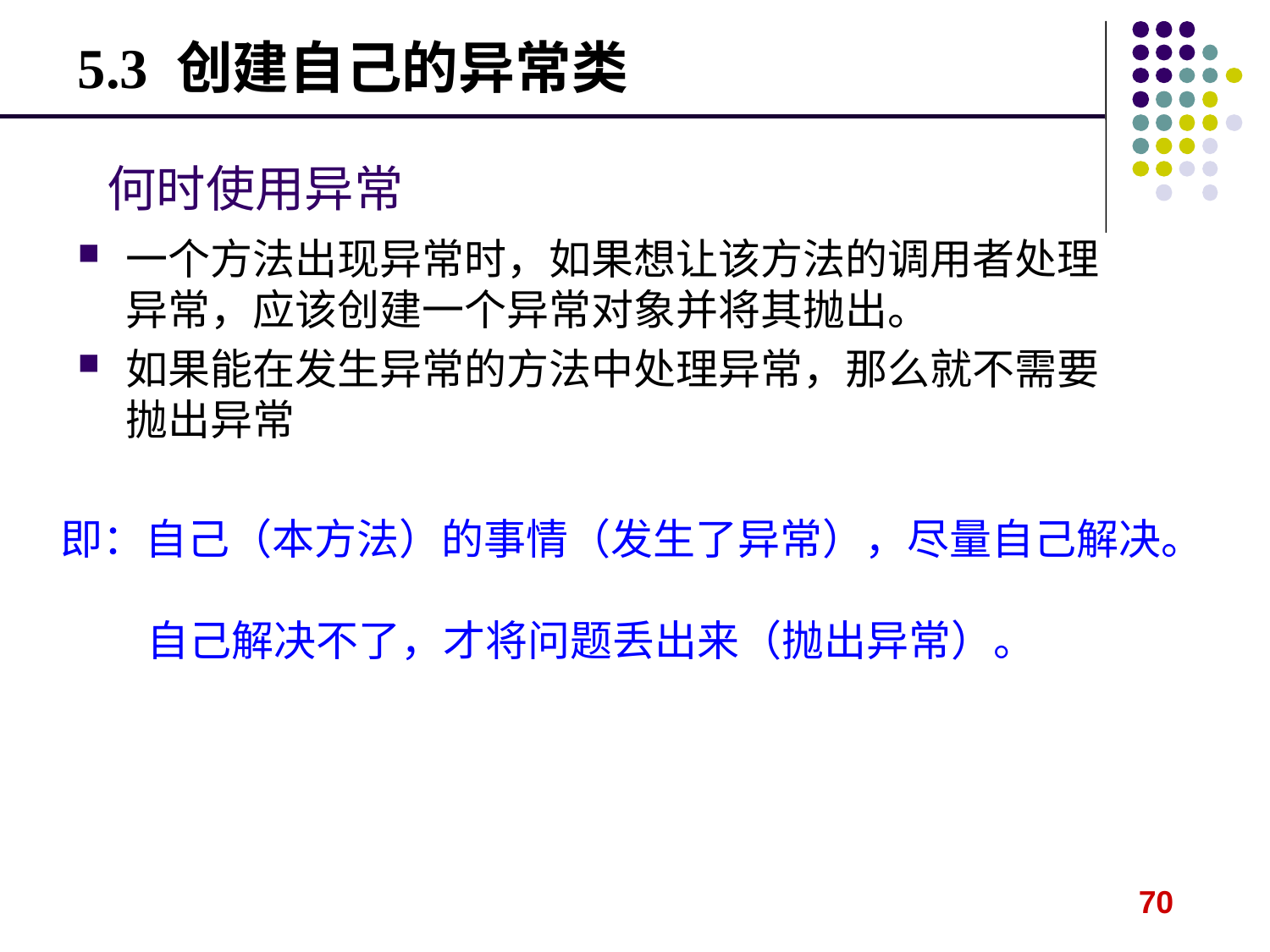

5.3 创建自己的异常类
 何时使用异常
一个方法出现异常时，如果想让该方法的调用者处理异常，应该创建一个异常对象并将其抛出。
如果能在发生异常的方法中处理异常，那么就不需要抛出异常
即：自己（本方法）的事情（发生了异常），尽量自己解决。

        自己解决不了，才将问题丢出来（抛出异常）。